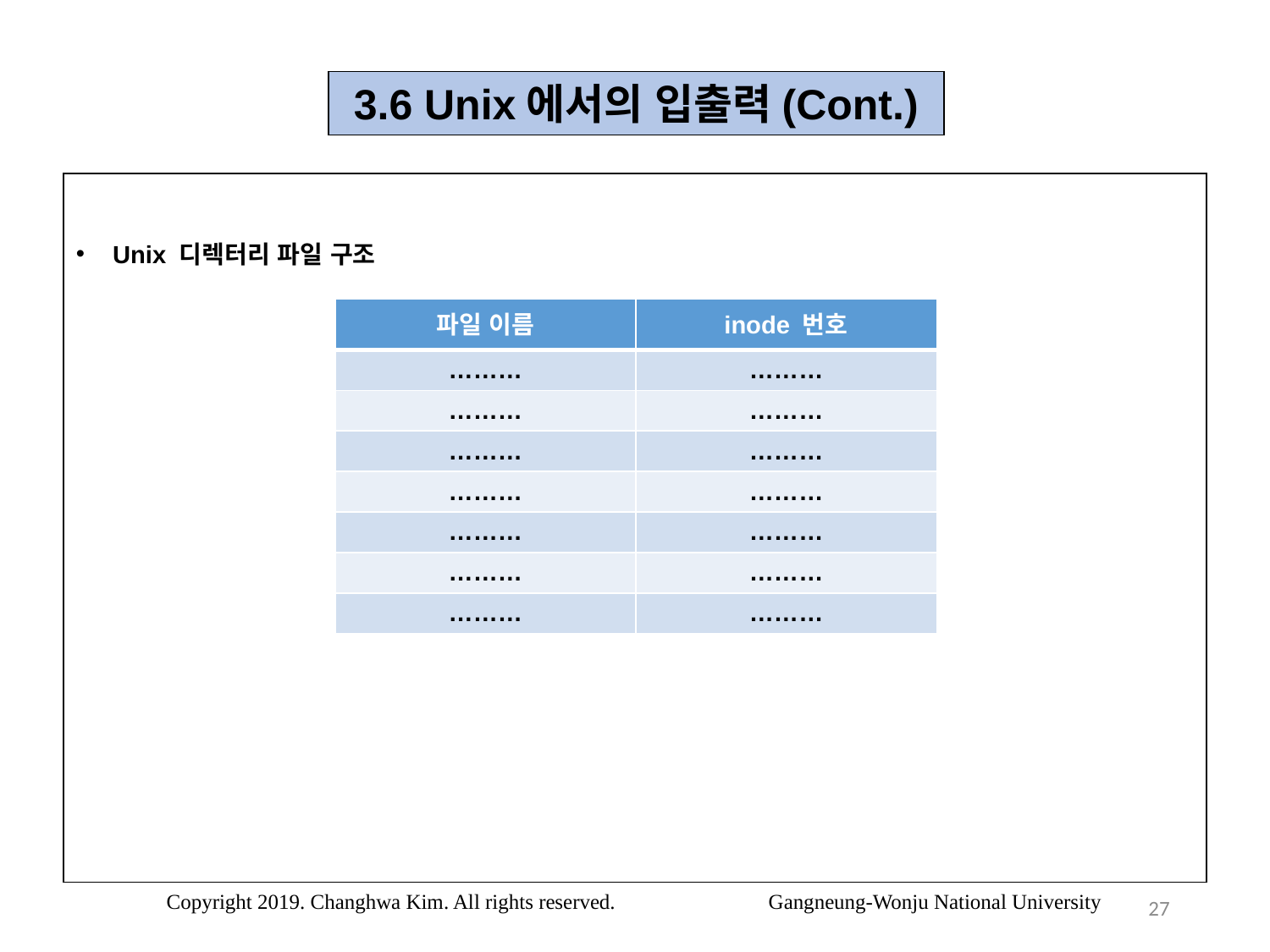

3.6 Unix에서의 입출력(Cont.)

Unix 디렉터리 파일 구조
| 파일 이름 | inode 번호 |
| --- | --- |
| ……… | ……… |
| ……… | ……… |
| ……… | ……… |
| ……… | ……… |
| ……… | ……… |
| ……… | ……… |
| ……… | ……… |
Copyright 2019. Changhwa Kim. All rights reserved.                             Gangneung-Wonju National University
27